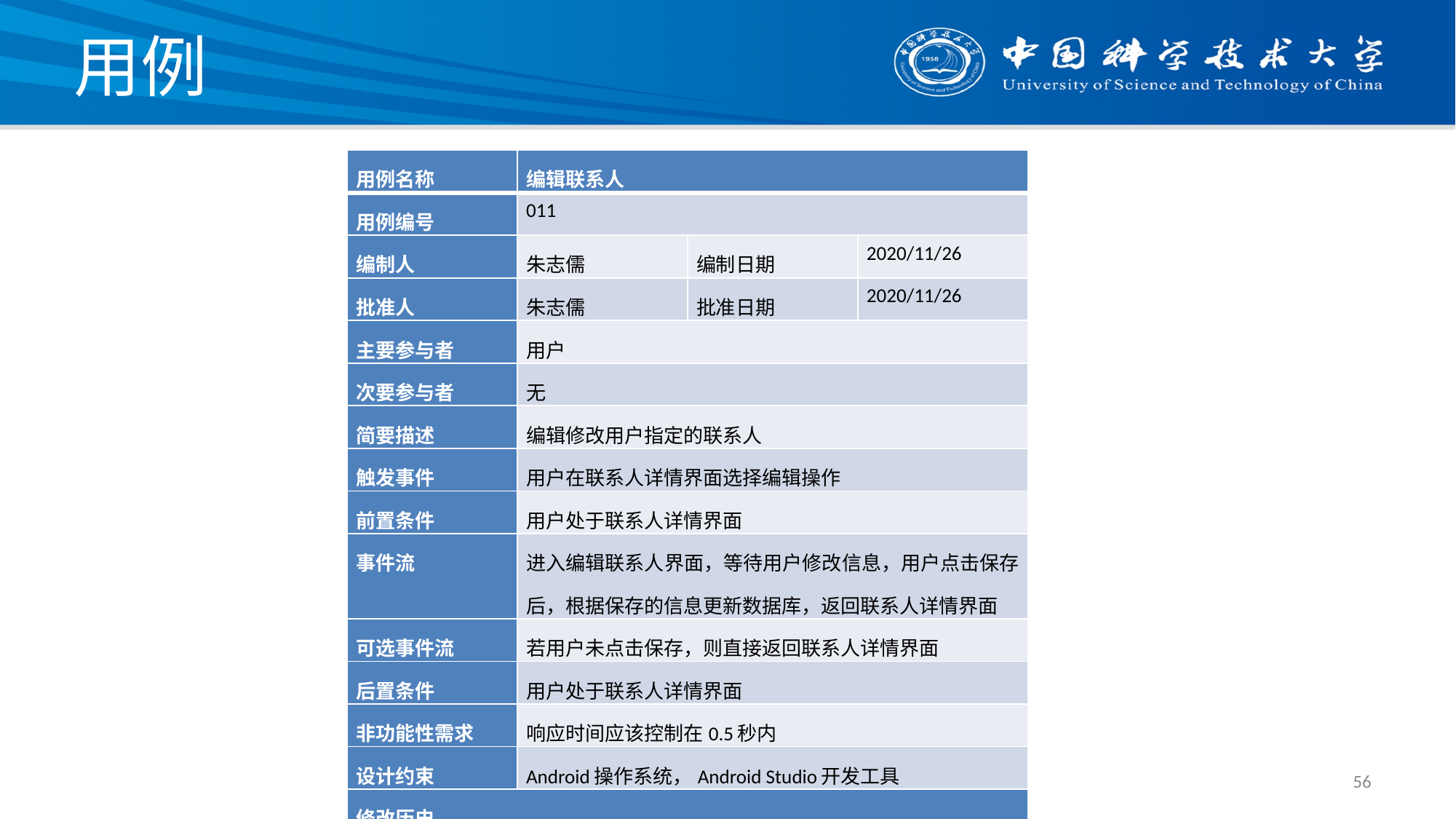

# 用例
| 用例名称 | 编辑联系人 |  |  |
| --- | --- | --- | --- |
| 用例编号 | 011 |  |  |
| 编制人 | 朱志儒 | 编制日期 | 2020/11/26 |
| 批准人 | 朱志儒 | 批准日期 | 2020/11/26 |
| 主要参与者 | 用户 |  |  |
| 次要参与者 | 无 |  |  |
| 简要描述 | 编辑修改用户指定的联系人 |  |  |
| 触发事件 | 用户在联系人详情界面选择编辑操作 |  |  |
| 前置条件 | 用户处于联系人详情界面 |  |  |
| 事件流 | 进入编辑联系人界面，等待用户修改信息，用户点击保存后，根据保存的信息更新数据库，返回联系人详情界面 |  |  |
| 可选事件流 | 若用户未点击保存，则直接返回联系人详情界面 |  |  |
| 后置条件 | 用户处于联系人详情界面 |  |  |
| 非功能性需求 | 响应时间应该控制在0.5秒内 |  |  |
| 设计约束 | Android操作系统，Android Studio开发工具 |  |  |
| 修改历史 |  |  |  |
| 修改人 | 版本 | 说明 | 修改日期 |
| 朱志儒 | V1 | 填写表格 | 2020/11/26 |
56